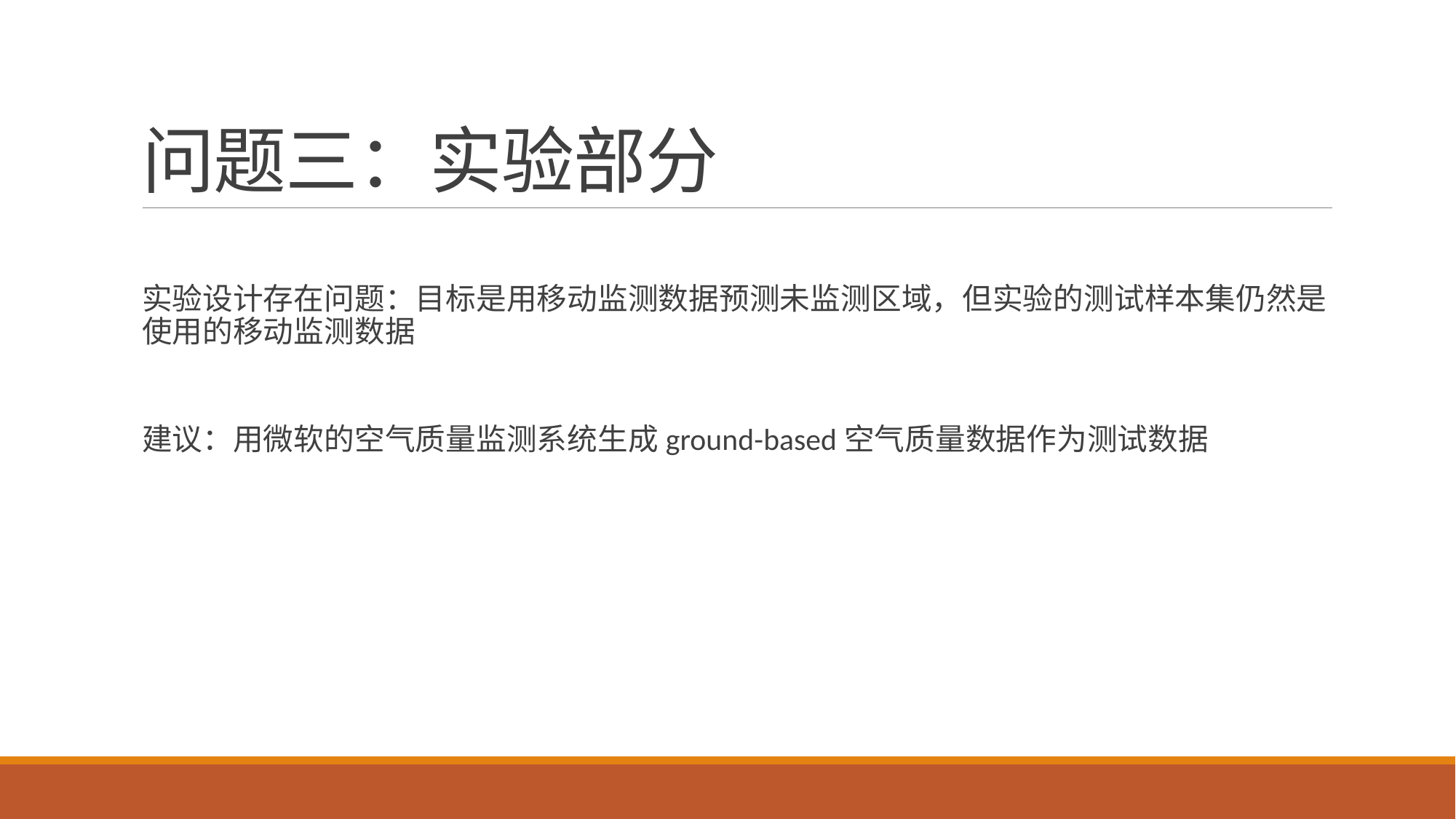

# 问题三：实验部分

实验设计存在问题：目标是用移动监测数据预测未监测区域，但实验的测试样本集仍然是使用的移动监测数据

建议：用微软的空气质量监测系统生成ground-based空气质量数据作为测试数据